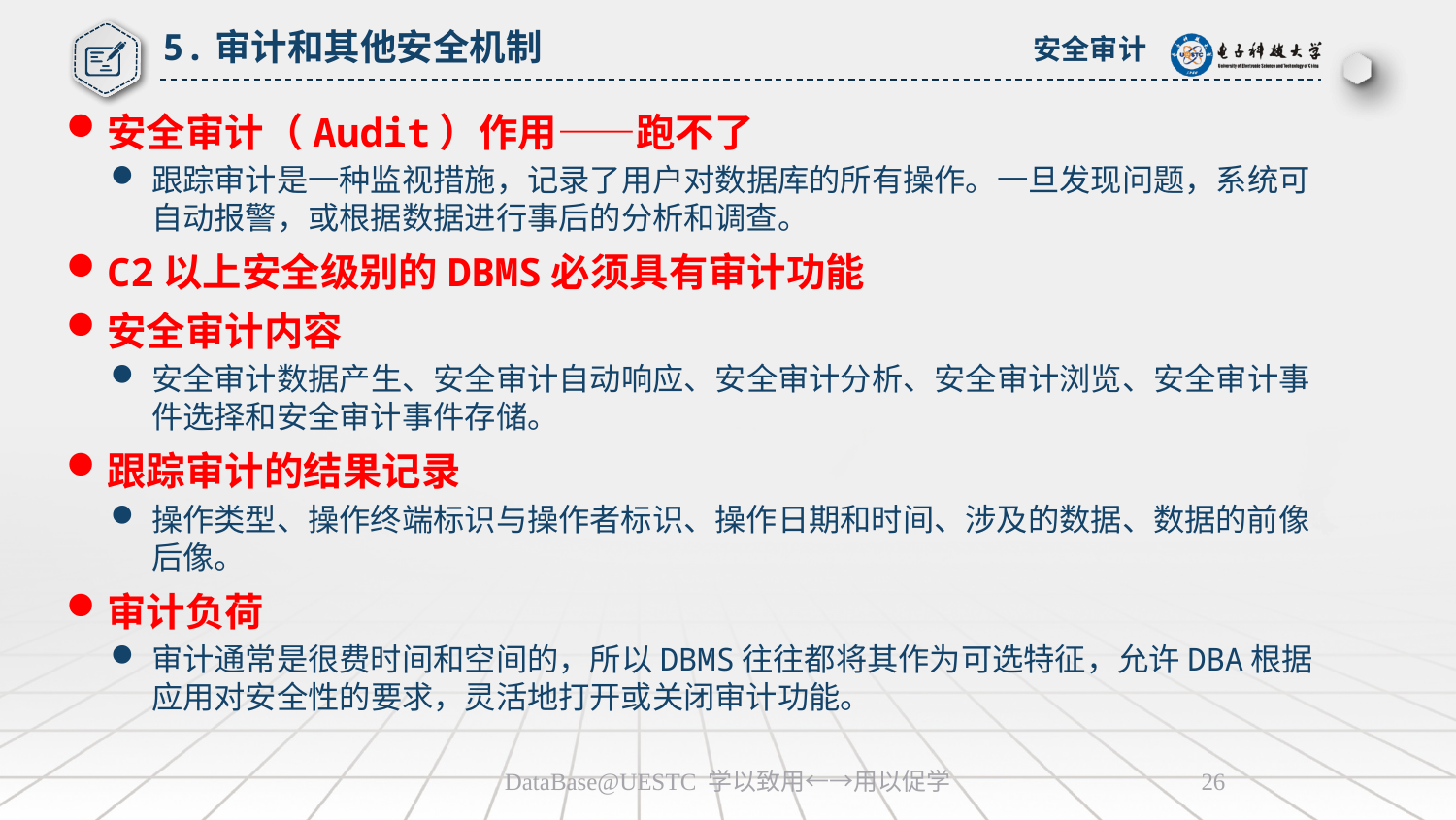

# 5.审计和其他安全机制
安全审计
安全审计（Audit）作用——跑不了
跟踪审计是一种监视措施，记录了用户对数据库的所有操作。一旦发现问题，系统可自动报警，或根据数据进行事后的分析和调查。
C2以上安全级别的DBMS必须具有审计功能
安全审计内容
安全审计数据产生、安全审计自动响应、安全审计分析、安全审计浏览、安全审计事件选择和安全审计事件存储。
跟踪审计的结果记录
操作类型、操作终端标识与操作者标识、操作日期和时间、涉及的数据、数据的前像后像。
审计负荷
审计通常是很费时间和空间的，所以DBMS往往都将其作为可选特征，允许DBA根据应用对安全性的要求，灵活地打开或关闭审计功能。
DataBase@UESTC 学以致用←→用以促学
26